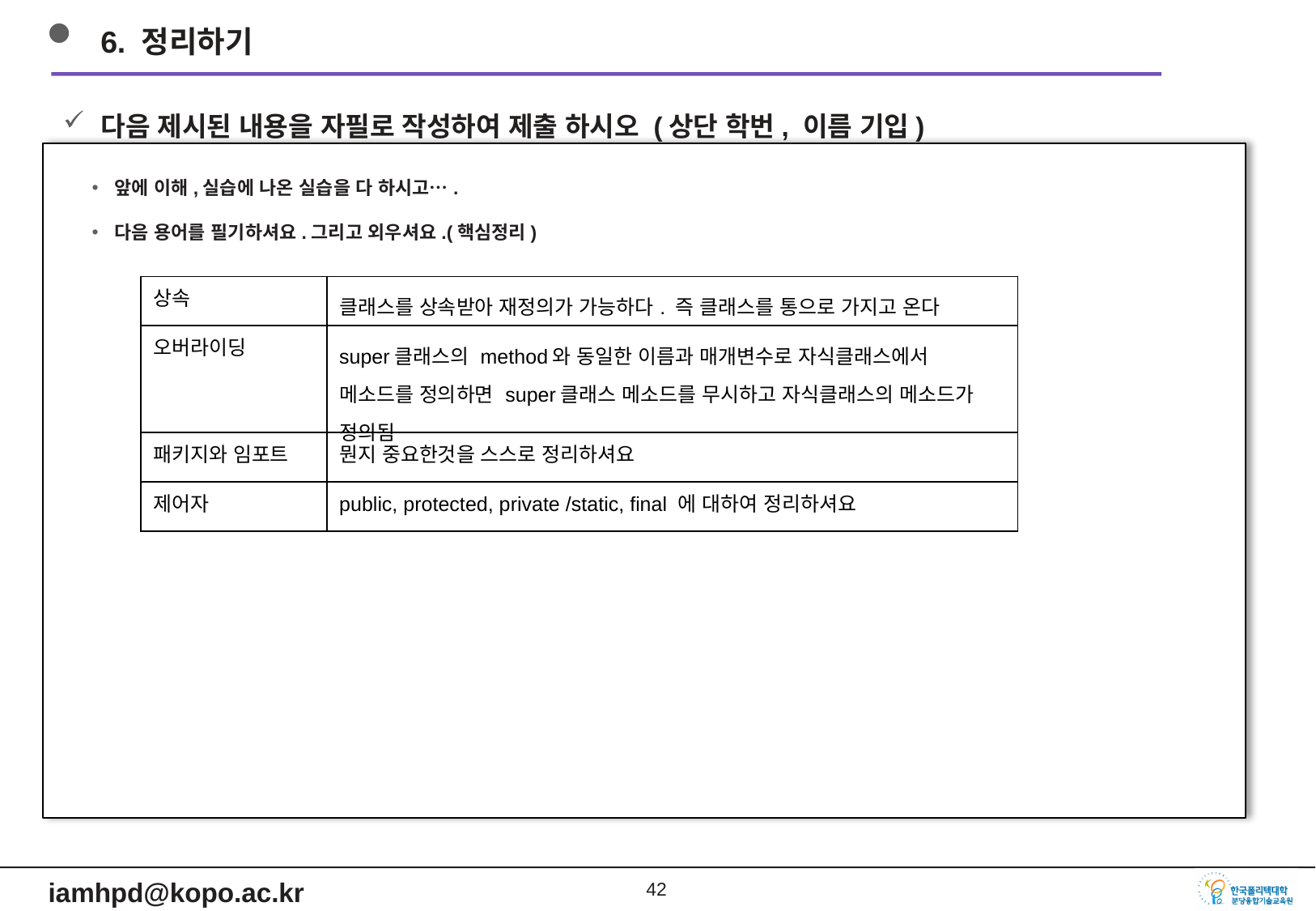

6. 정리하기
다음 제시된 내용을 자필로 작성하여 제출 하시오 (상단 학번, 이름 기입)

앞에 이해,실습에 나온 실습을 다 하시고….

다음 용어를 필기하셔요.그리고 외우셔요.(핵심정리)
| 상속 | 클래스를 상속받아 재정의가 가능하다. 즉 클래스를 통으로 가지고 온다 |
| --- | --- |
| 오버라이딩 | super클래스의 method와 동일한 이름과 매개변수로 자식클래스에서 메소드를 정의하면 super클래스 메소드를 무시하고 자식클래스의 메소드가 정의됨 |
| 패키지와 임포트 | 뭔지 중요한것을 스스로 정리하셔요 |
| 제어자 | public, protected, private /static, final 에 대하여 정리하셔요 |
42